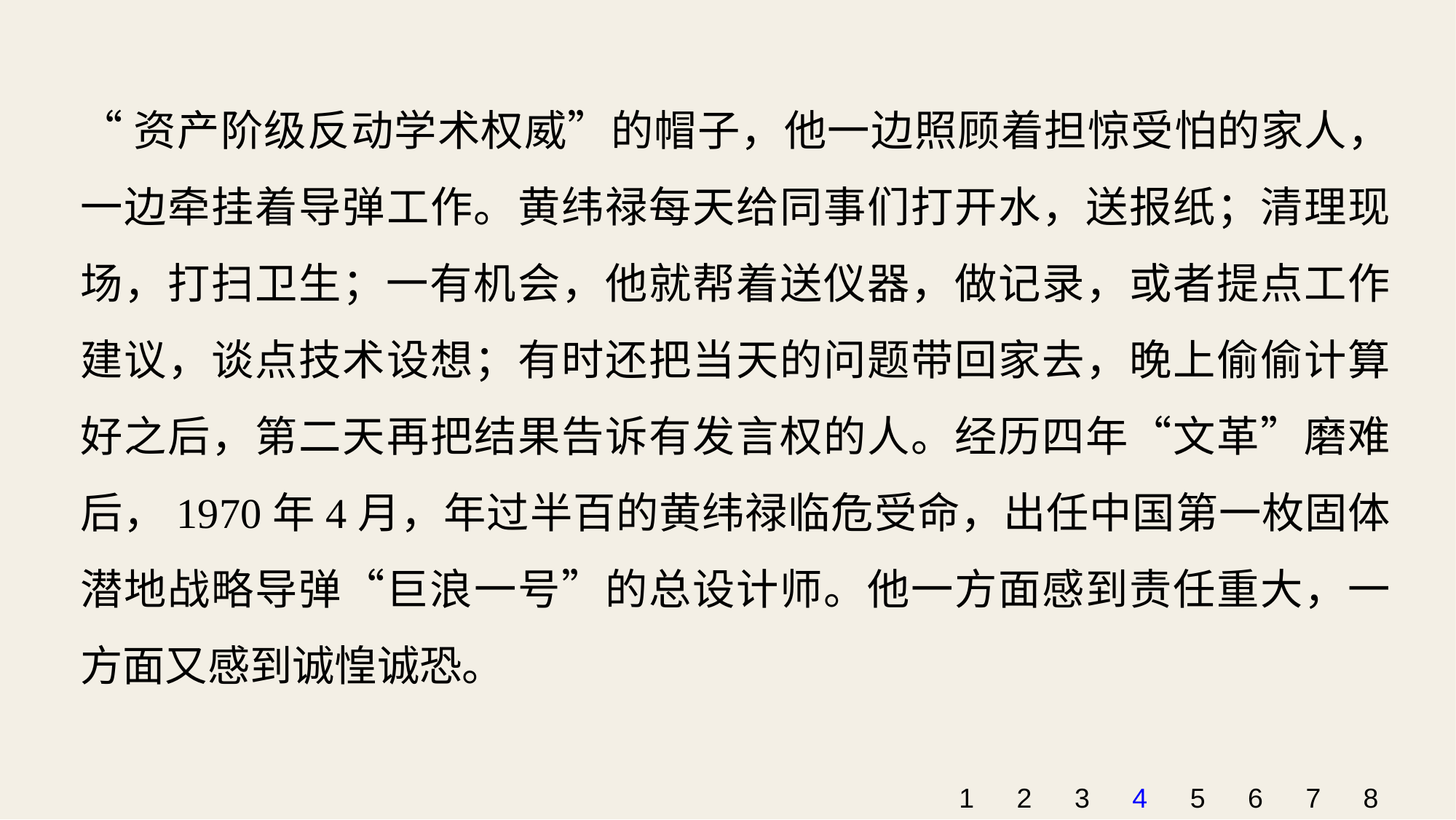

“资产阶级反动学术权威”的帽子，他一边照顾着担惊受怕的家人，一边牵挂着导弹工作。黄纬禄每天给同事们打开水，送报纸；清理现场，打扫卫生；一有机会，他就帮着送仪器，做记录，或者提点工作建议，谈点技术设想；有时还把当天的问题带回家去，晚上偷偷计算好之后，第二天再把结果告诉有发言权的人。经历四年“文革”磨难后，1970年4月，年过半百的黄纬禄临危受命，出任中国第一枚固体潜地战略导弹“巨浪一号”的总设计师。他一方面感到责任重大，一方面又感到诚惶诚恐。
1
2
3
4
5
6
7
8